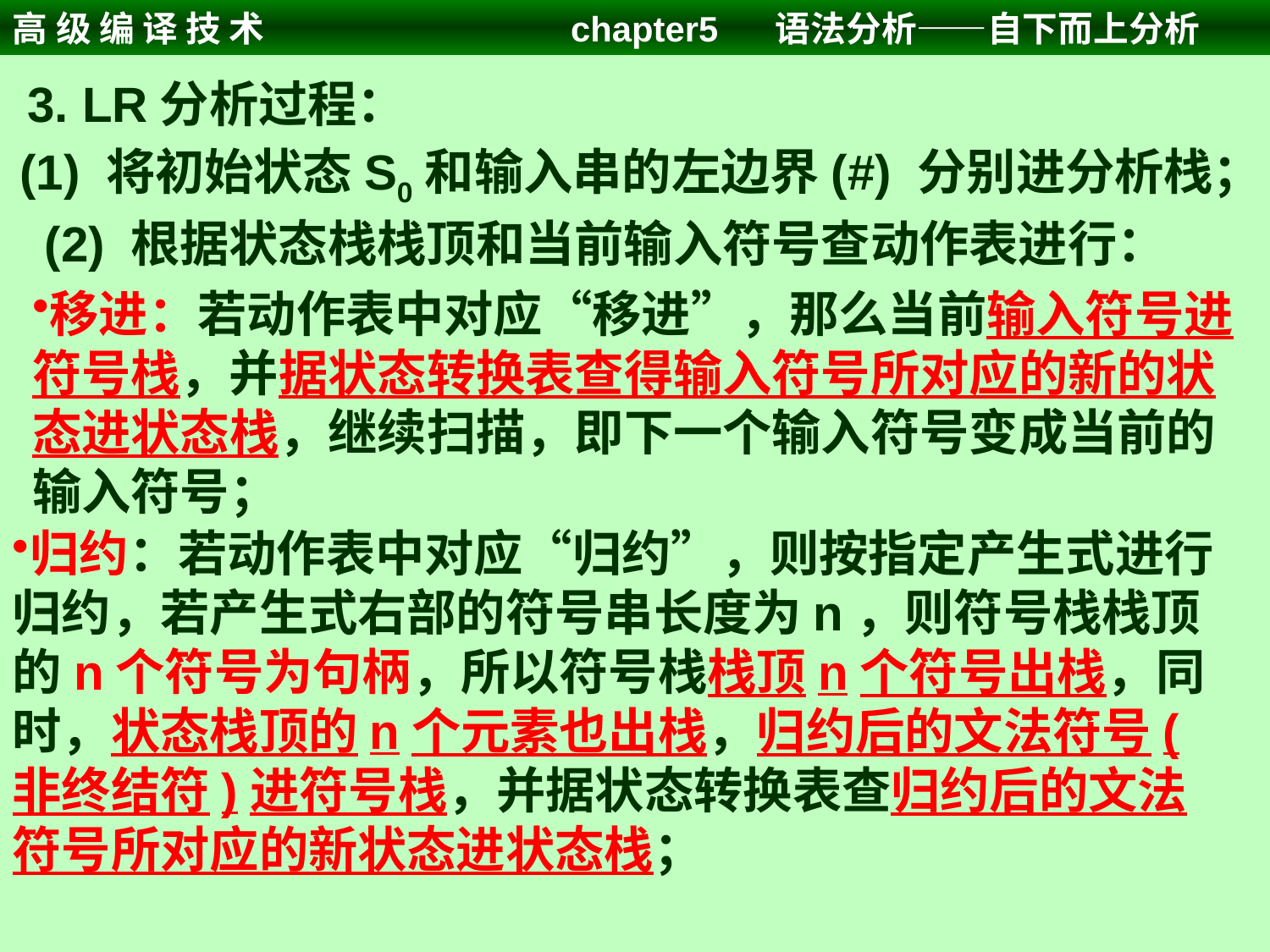

3. LR分析过程：
(1) 将初始状态S0和输入串的左边界(#) 分别进分析栈；
(2) 根据状态栈栈顶和当前输入符号查动作表进行：
移进：若动作表中对应“移进”，那么当前输入符号进
符号栈，并据状态转换表查得输入符号所对应的新的状
态进状态栈，继续扫描，即下一个输入符号变成当前的
输入符号；
归约：若动作表中对应“归约”，则按指定产生式进行
归约，若产生式右部的符号串长度为n，则符号栈栈顶
的n个符号为句柄，所以符号栈栈顶n个符号出栈，同
时，状态栈顶的n个元素也出栈，归约后的文法符号(
非终结符)进符号栈，并据状态转换表查归约后的文法
符号所对应的新状态进状态栈；